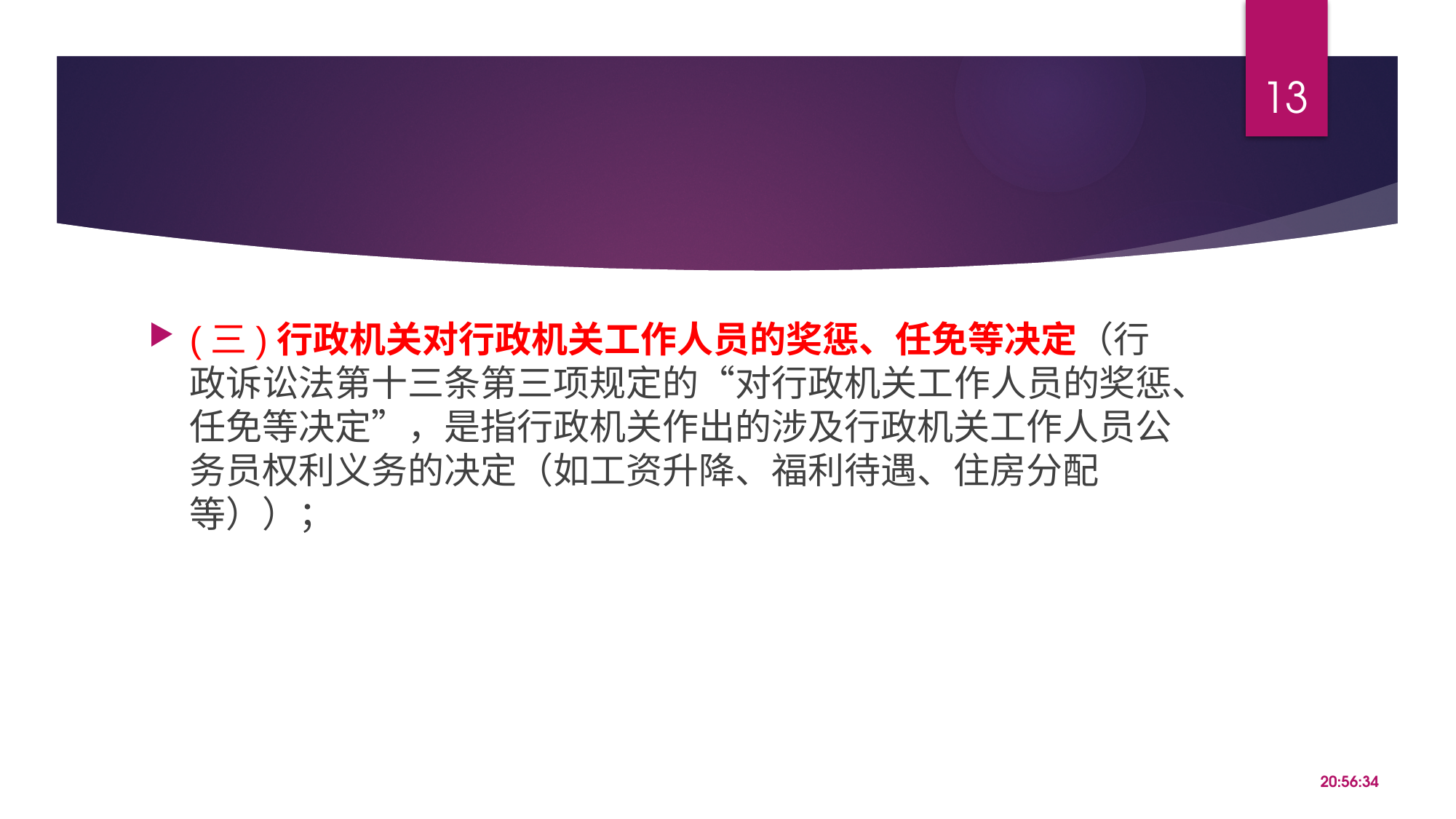

13
#
(三)行政机关对行政机关工作人员的奖惩、任免等决定（行政诉讼法第十三条第三项规定的“对行政机关工作人员的奖惩、任免等决定”，是指行政机关作出的涉及行政机关工作人员公务员权利义务的决定（如工资升降、福利待遇、住房分配等））；
20:56:34